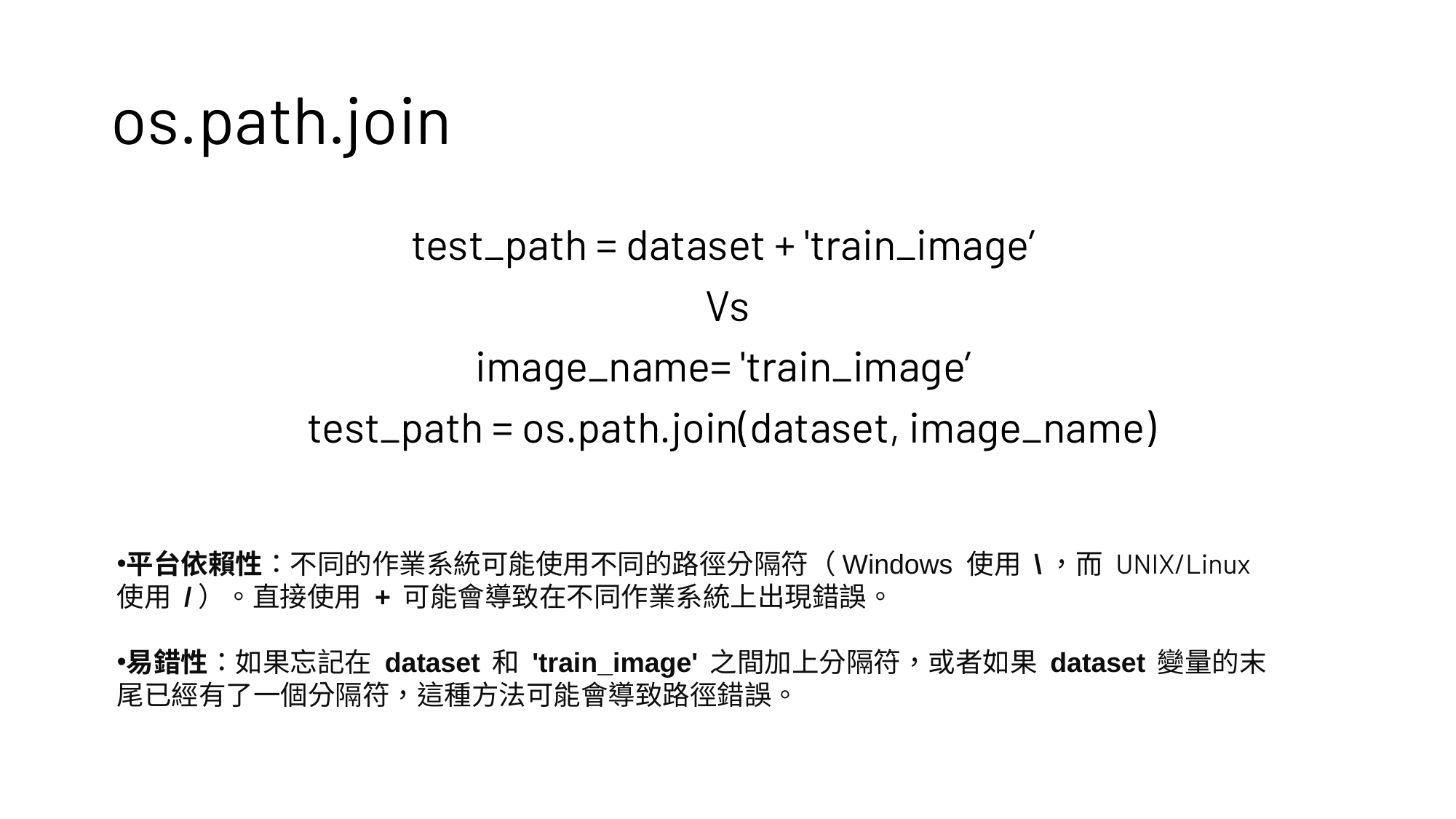

# os.path.join
test_path = dataset + 'train_image’
Vs
image_name= 'train_image’
 test_path = os.path.join(dataset, image_name)

平台依賴性：不同的作業系統可能使用不同的路徑分隔符（Windows 使用 \，而 UNIX/Linux 使用 /）。直接使用 + 可能會導致在不同作業系統上出現錯誤。

易錯性：如果忘記在 dataset 和 'train_image' 之間加上分隔符，或者如果 dataset 變量的末尾已經有了一個分隔符，這種方法可能會導致路徑錯誤。